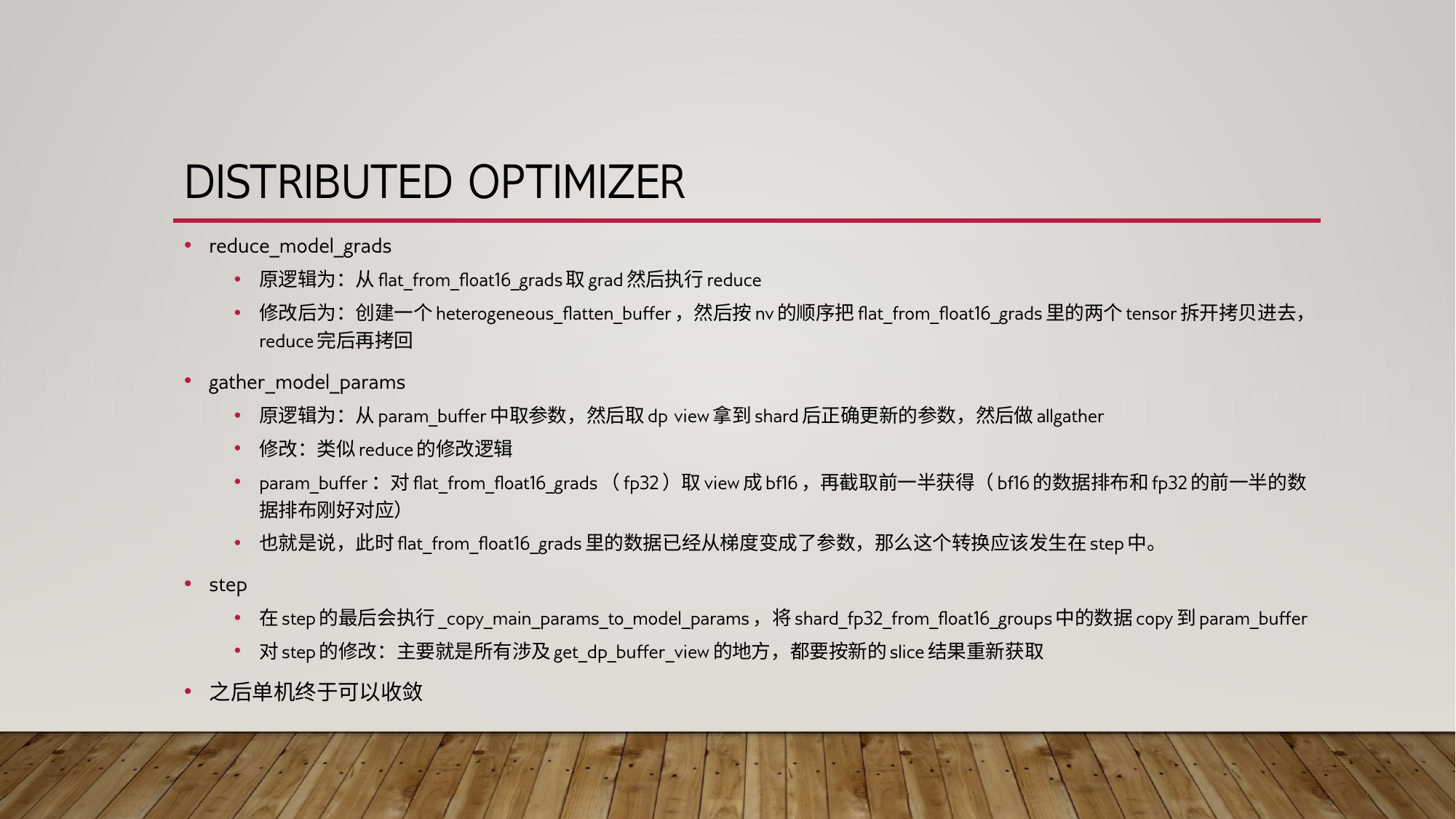

# distributed optimizer
reduce_model_grads
原逻辑为：从flat_from_float16_grads取grad然后执行reduce
修改后为：创建一个heterogeneous_flatten_buffer，然后按nv的顺序把flat_from_float16_grads里的两个tensor拆开拷贝进去，reduce完后再拷回
gather_model_params
原逻辑为：从param_buffer中取参数，然后取dp view拿到shard后正确更新的参数，然后做allgather
修改：类似reduce的修改逻辑
param_buffer：对flat_from_float16_grads（fp32）取view成bf16，再截取前一半获得（bf16的数据排布和fp32的前一半的数据排布刚好对应）
也就是说，此时flat_from_float16_grads里的数据已经从梯度变成了参数，那么这个转换应该发生在step中。
step
在step的最后会执行_copy_main_params_to_model_params，将shard_fp32_from_float16_groups中的数据copy到param_buffer
对step的修改：主要就是所有涉及get_dp_buffer_view的地方，都要按新的slice结果重新获取
之后单机终于可以收敛